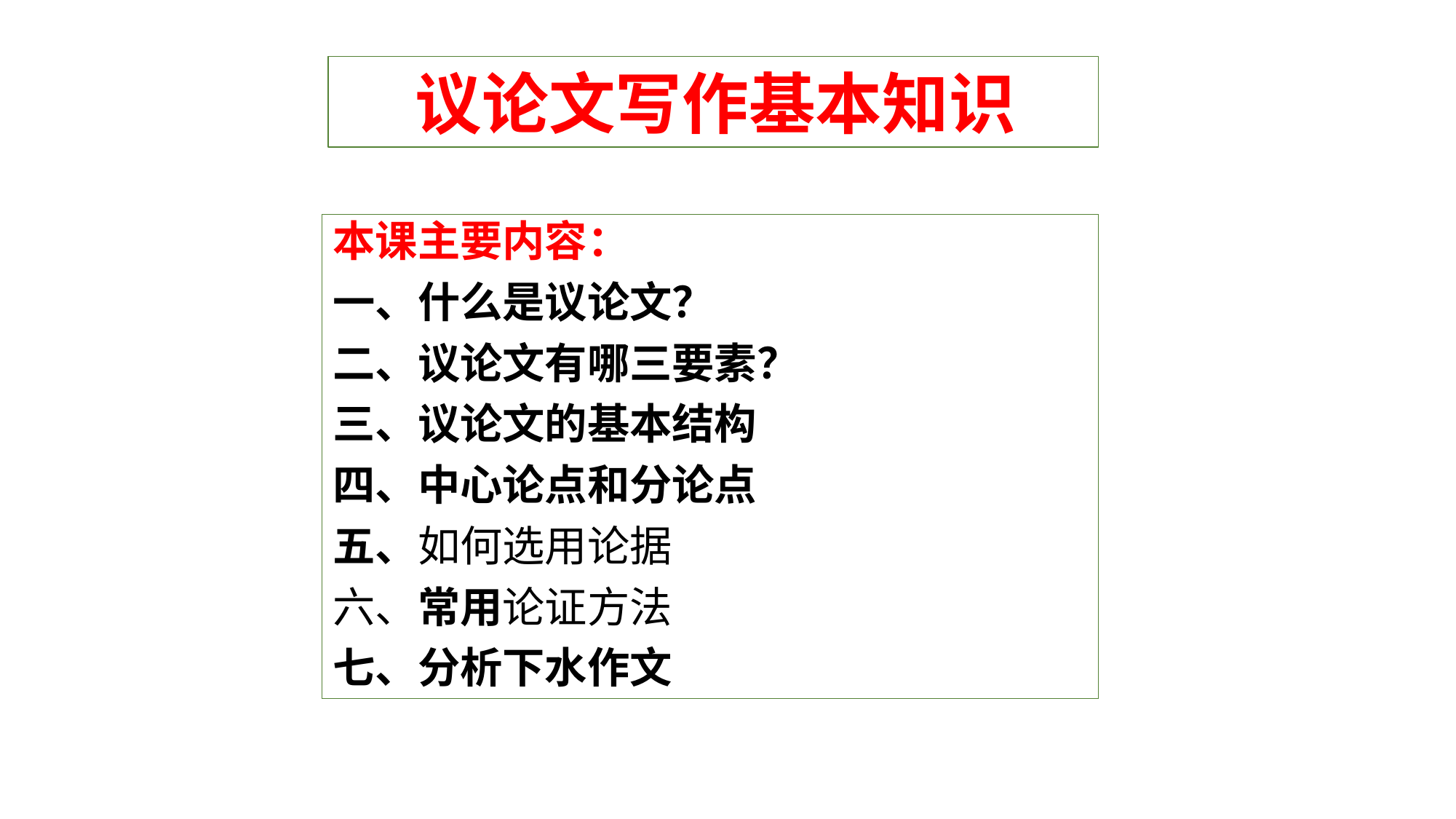

议论文写作基本知识
本课主要内容：
一、什么是议论文？
二、议论文有哪三要素？
三、议论文的基本结构
四、中心论点和分论点
五、如何选用论据
六、常用论证方法
七、分析下水作文